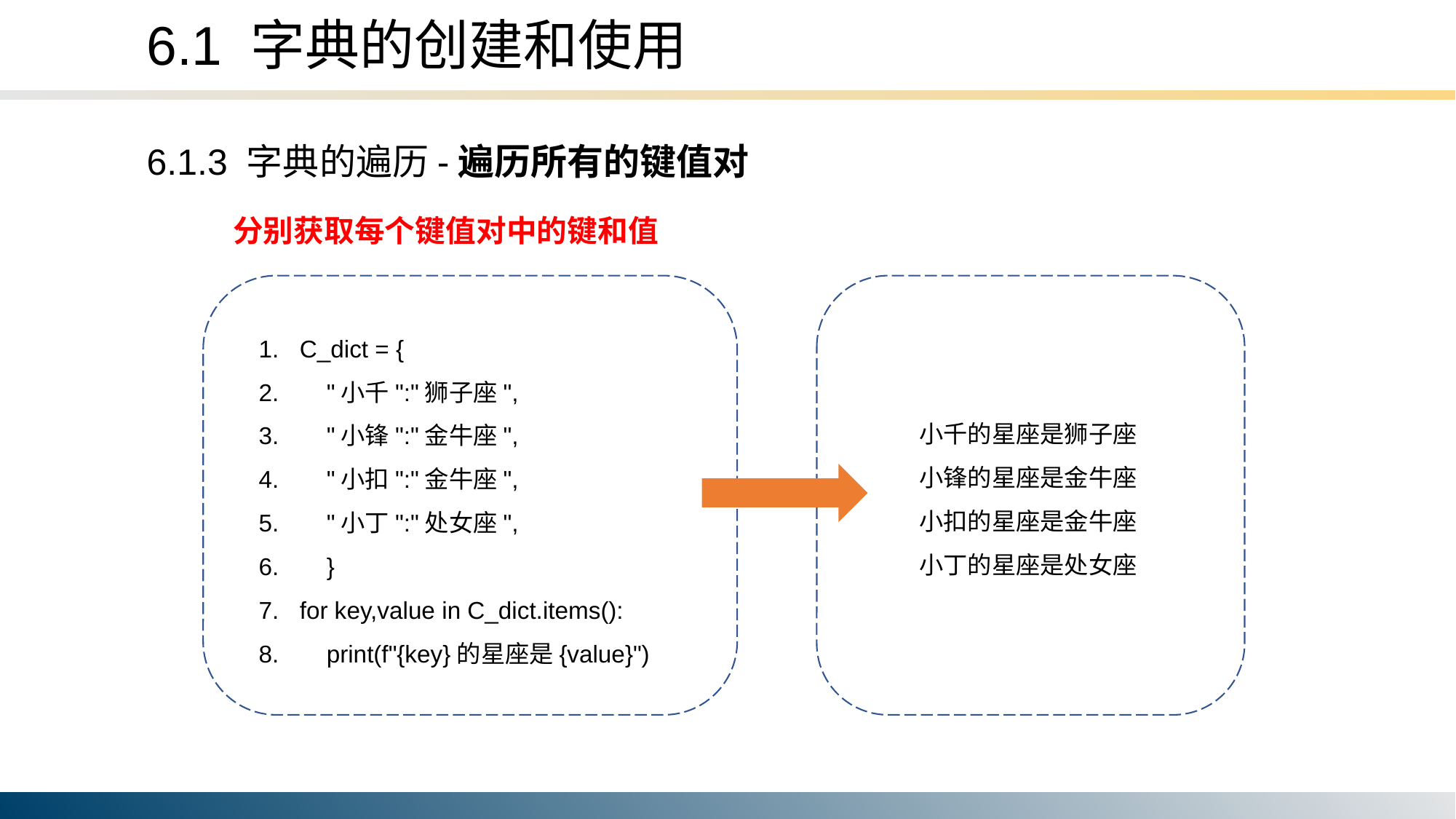

6.1 字典的创建和使用
6.1.3 字典的遍历-遍历所有的键值对
分别获取每个键值对中的键和值

C_dict = {
    "小千":"狮子座",
    "小锋":"金牛座",
    "小扣":"金牛座",
    "小丁":"处女座",
    }
for key,value in C_dict.items():
    print(f"{key}的星座是{value}")
小千的星座是狮子座
小锋的星座是金牛座
小扣的星座是金牛座
小丁的星座是处女座